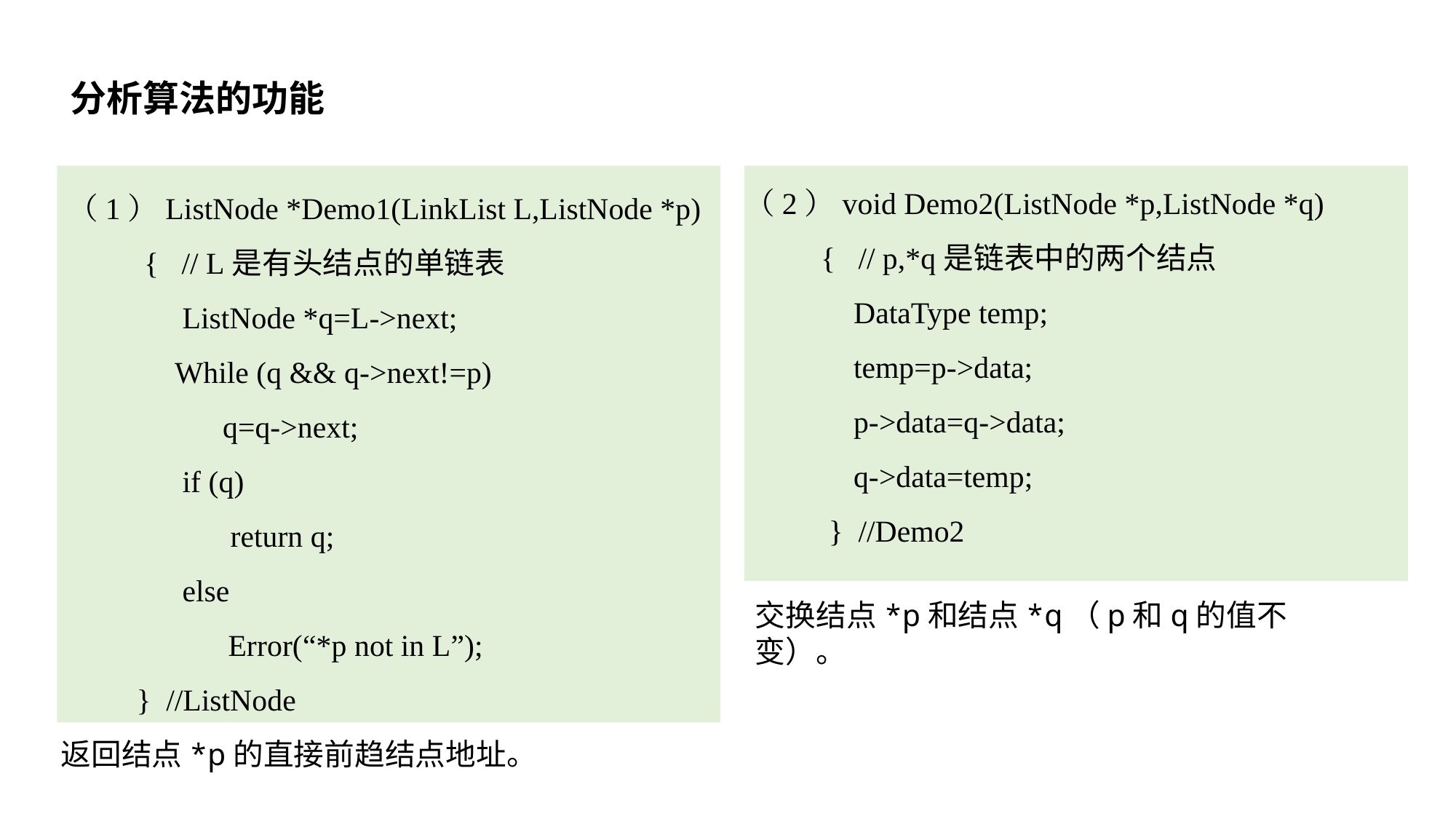

分析算法的功能
（1）ListNode *Demo1(LinkList L,ListNode *p)
          {   // L是有头结点的单链表
               ListNode *q=L->next;
              While (q && q->next!=p)
	      q=q->next;
               if (q)
	       return q;
               else
                     Error(“*p not in L”);
         }  //ListNode
（2）void Demo2(ListNode *p,ListNode *q)
          {   // p,*q是链表中的两个结点
	DataType temp;
	temp=p->data;
	p->data=q->data;
	q->data=temp;
           }  //Demo2
交换结点*p和结点*q（p和q的值不变）。
返回结点*p的直接前趋结点地址。